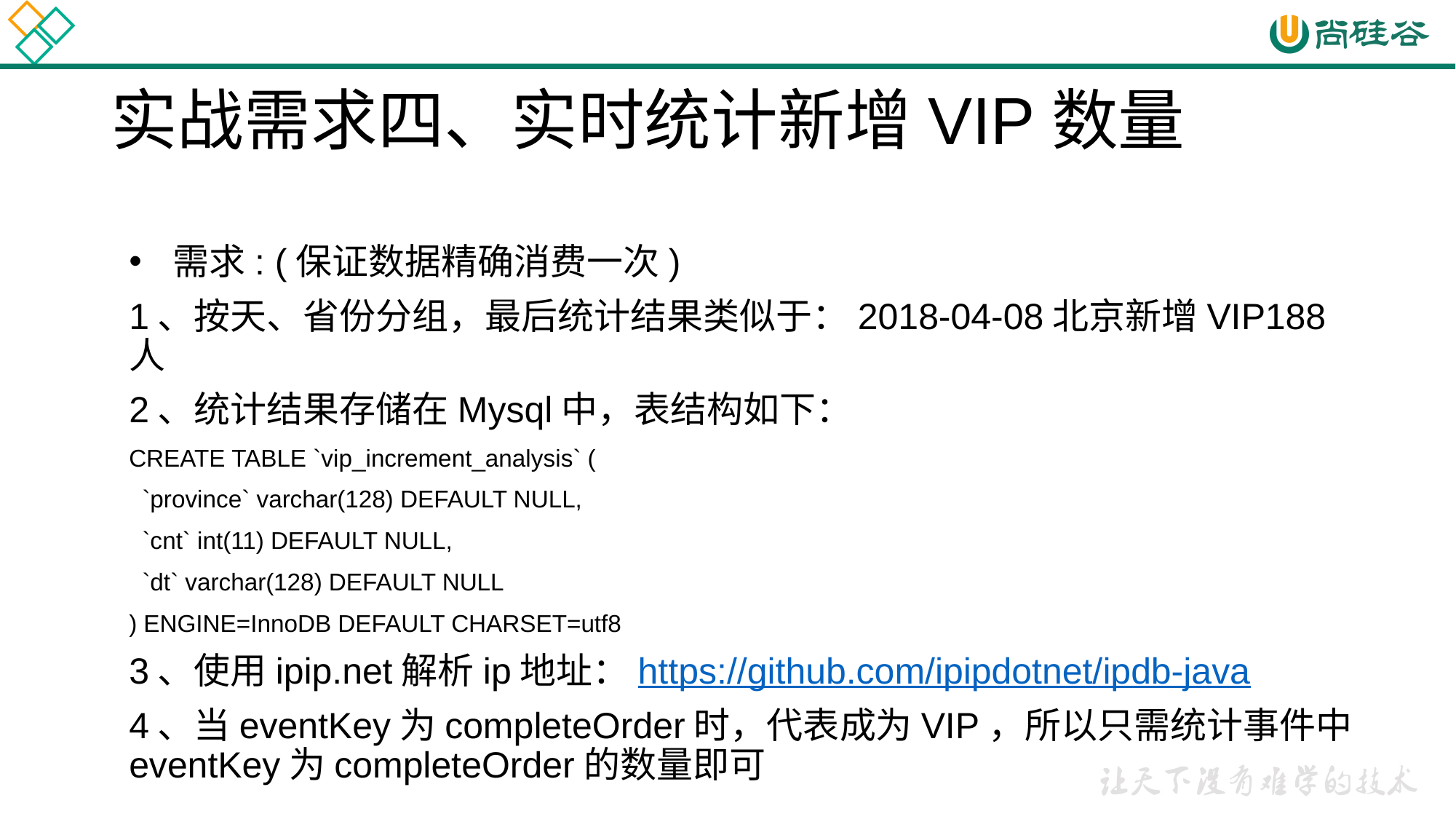

# 实战需求四、实时统计新增VIP数量

 需求: (保证数据精确消费一次)
1、按天、省份分组，最后统计结果类似于：2018-04-08北京新增VIP188人
2、统计结果存储在Mysql中，表结构如下：
CREATE TABLE `vip_increment_analysis` (
  `province` varchar(128) DEFAULT NULL,
  `cnt` int(11) DEFAULT NULL,
  `dt` varchar(128) DEFAULT NULL
) ENGINE=InnoDB DEFAULT CHARSET=utf8
3、使用ipip.net解析ip地址：https://github.com/ipipdotnet/ipdb-java
4、当eventKey为completeOrder时，代表成为VIP，所以只需统计事件中eventKey为completeOrder的数量即可